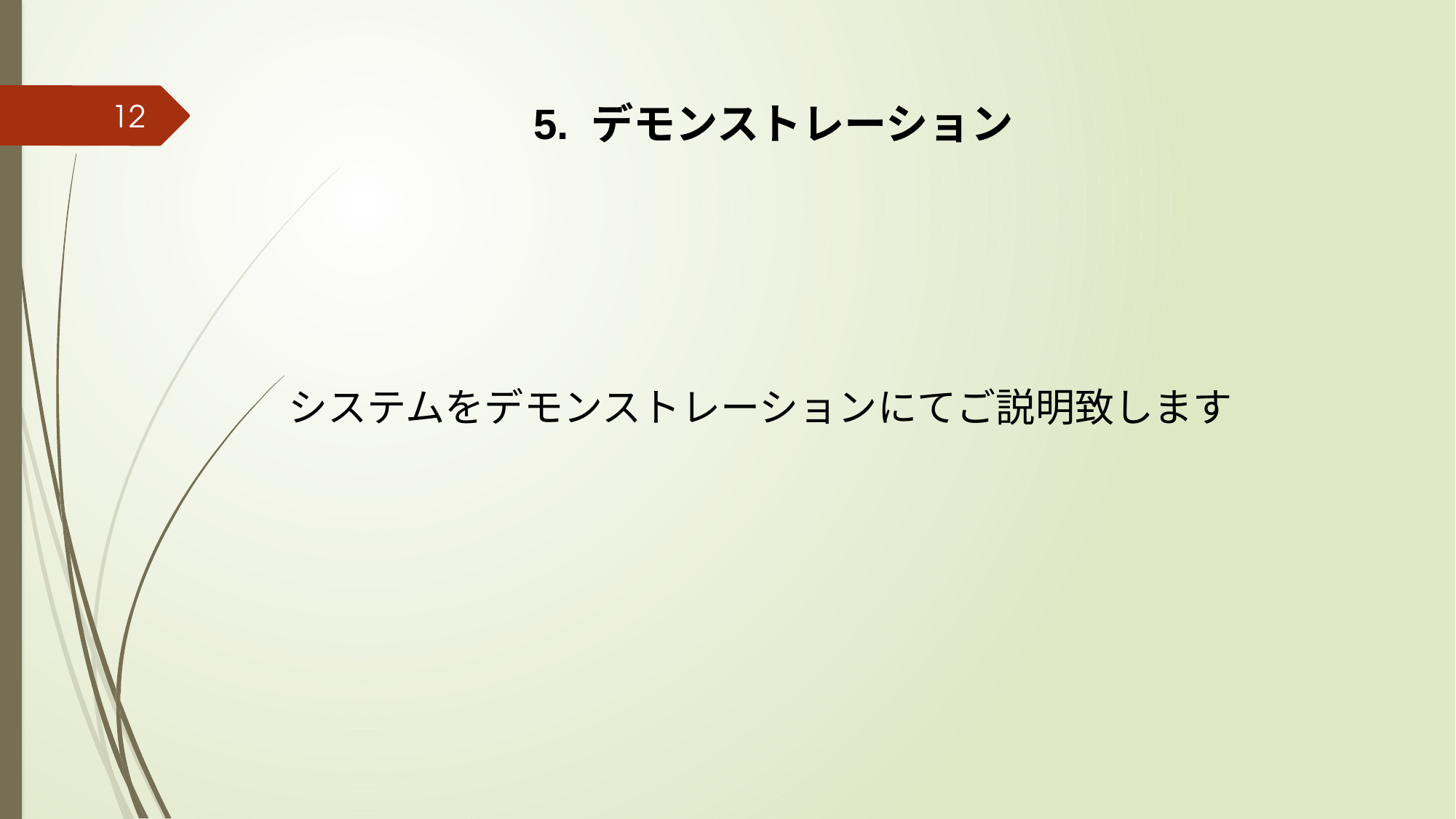

5. デモンストレーション
12
システムをデモンストレーションにてご説明致します